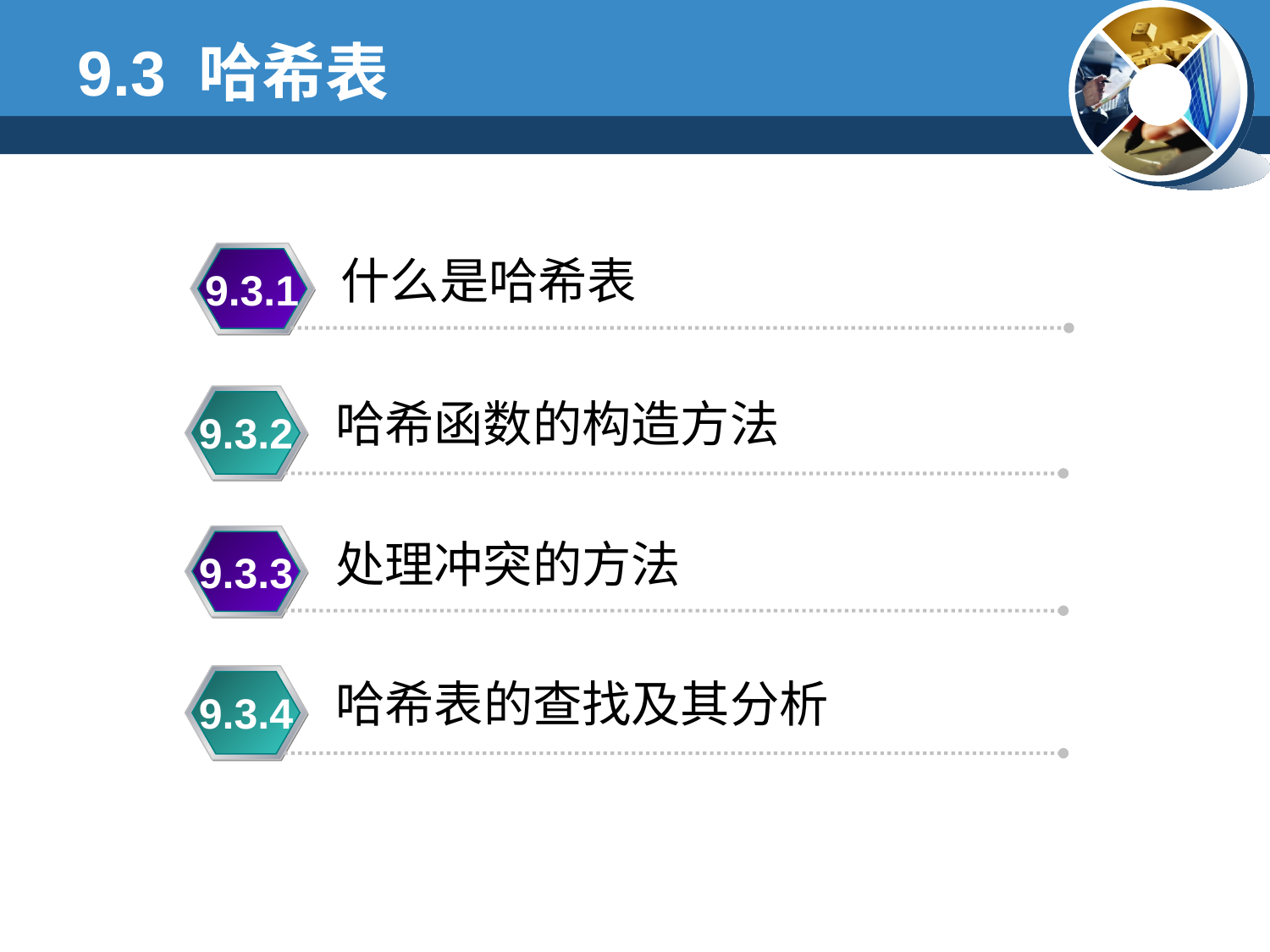

9.3 哈希表

什么是哈希表
9.3.1

哈希函数的构造方法
9.3.2

处理冲突的方法
9.3.3

哈希表的查找及其分析
9.3.4